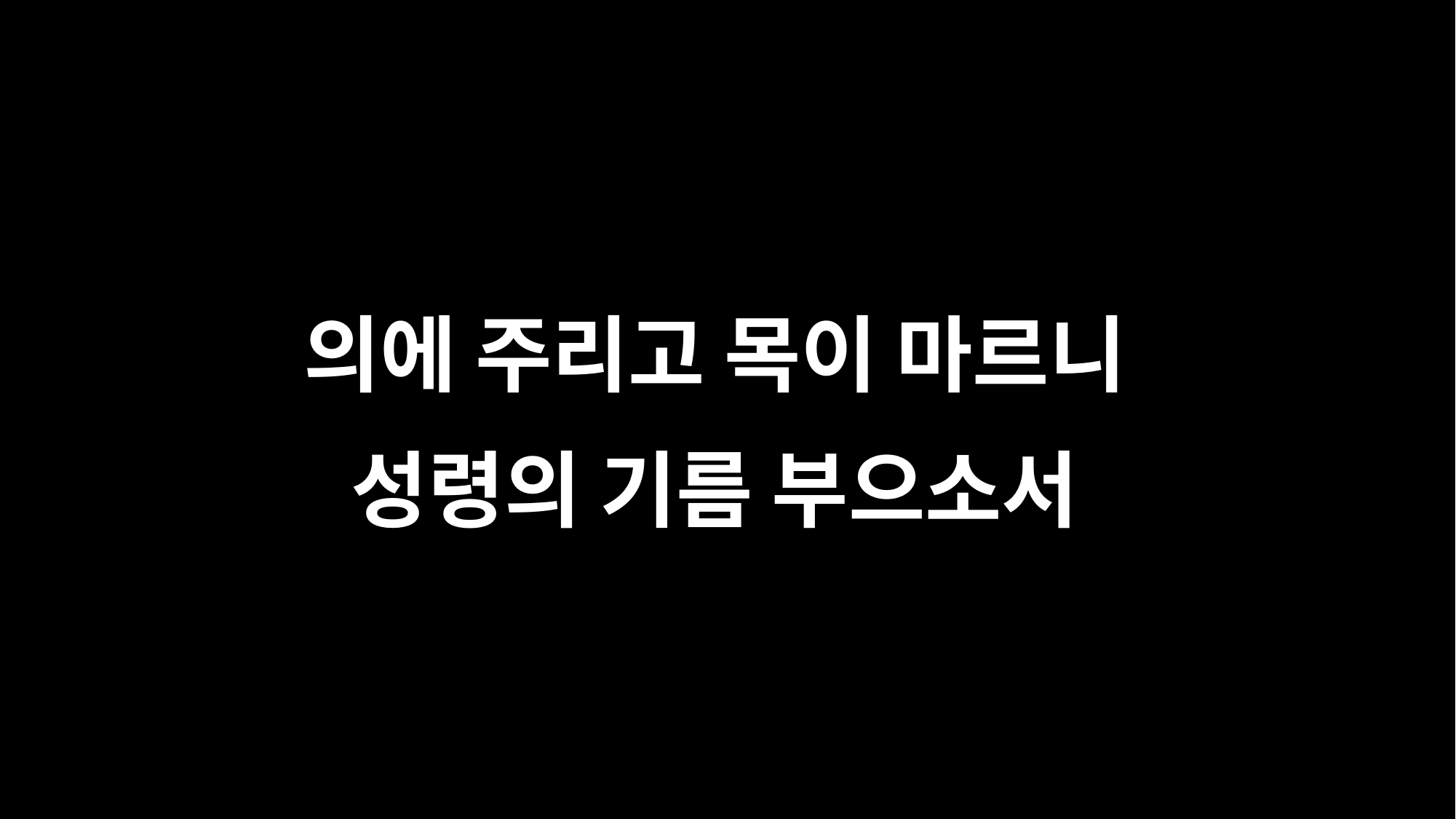

의에 주리고 목이 마르니
성령의 기름 부으소서